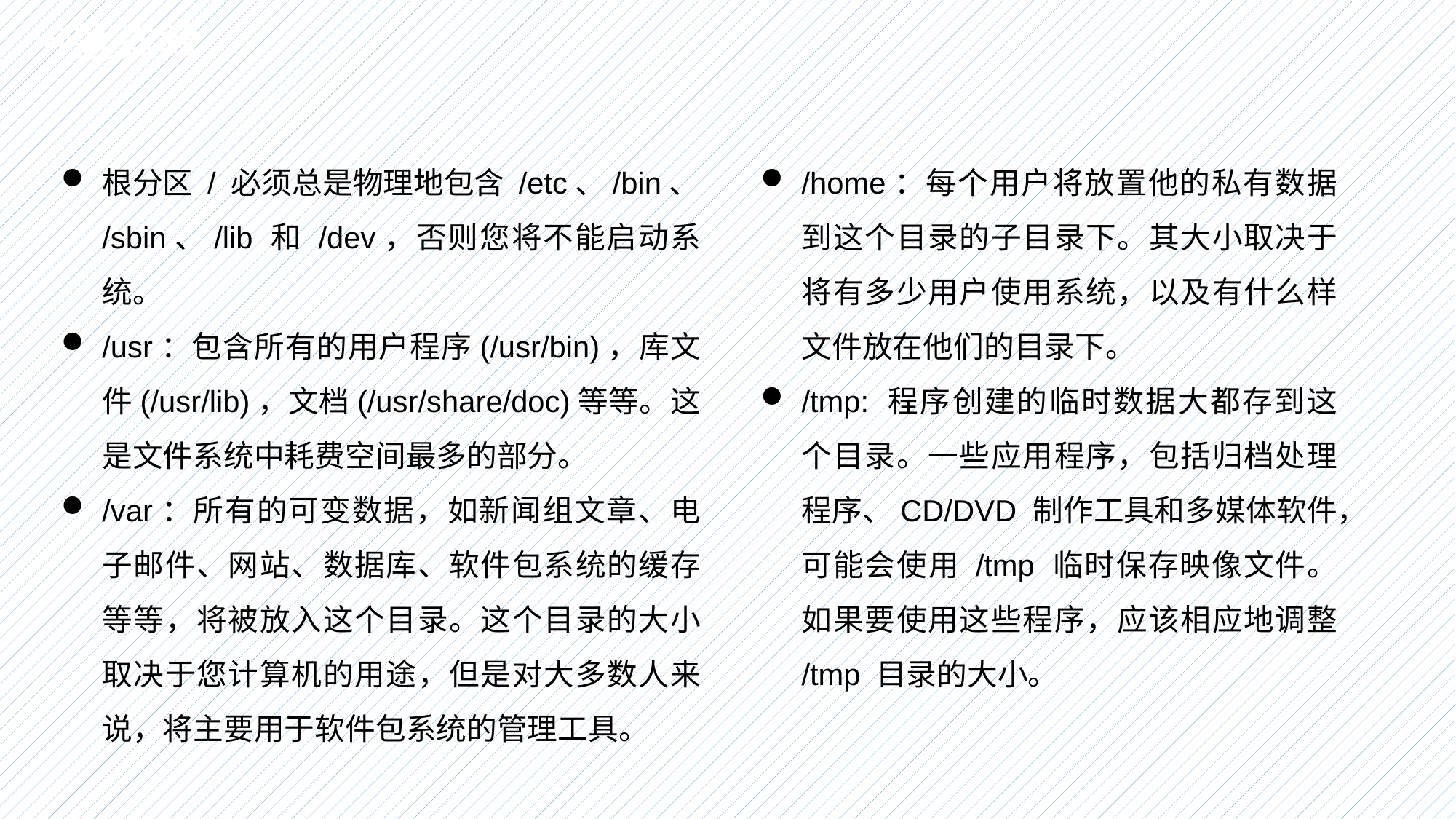

分区详解
/home：每个用户将放置他的私有数据到这个目录的子目录下。其大小取决于将有多少用户使用系统，以及有什么样文件放在他们的目录下。
/tmp: 程序创建的临时数据大都存到这个目录。一些应用程序，包括归档处理程序、CD/DVD 制作工具和多媒体软件，可能会使用 /tmp 临时保存映像文件。如果要使用这些程序，应该相应地调整 /tmp 目录的大小。
根分区 / 必须总是物理地包含 /etc、/bin、/sbin、/lib 和 /dev，否则您将不能启动系统。
/usr：包含所有的用户程序(/usr/bin)，库文件(/usr/lib)，文档(/usr/share/doc)等等。这是文件系统中耗费空间最多的部分。
/var：所有的可变数据，如新闻组文章、电子邮件、网站、数据库、软件包系统的缓存等等，将被放入这个目录。这个目录的大小取决于您计算机的用途，但是对大多数人来说，将主要用于软件包系统的管理工具。